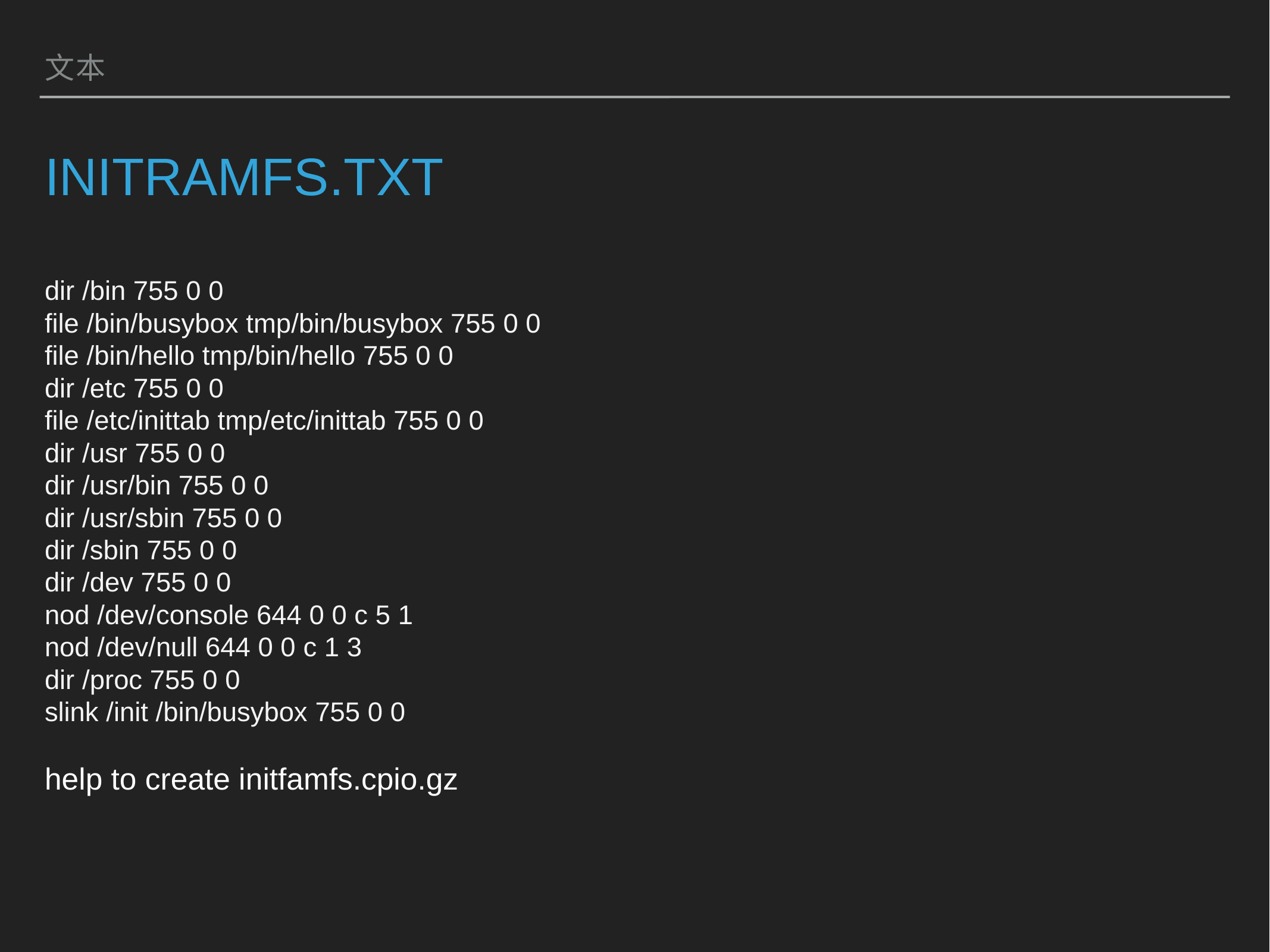

文本
# initramfs.txt
dir /bin 755 0 0
file /bin/busybox tmp/bin/busybox 755 0 0
file /bin/hello tmp/bin/hello 755 0 0
dir /etc 755 0 0
file /etc/inittab tmp/etc/inittab 755 0 0
dir /usr 755 0 0
dir /usr/bin 755 0 0
dir /usr/sbin 755 0 0
dir /sbin 755 0 0
dir /dev 755 0 0
nod /dev/console 644 0 0 c 5 1
nod /dev/null 644 0 0 c 1 3
dir /proc 755 0 0
slink /init /bin/busybox 755 0 0

help to create initfamfs.cpio.gz